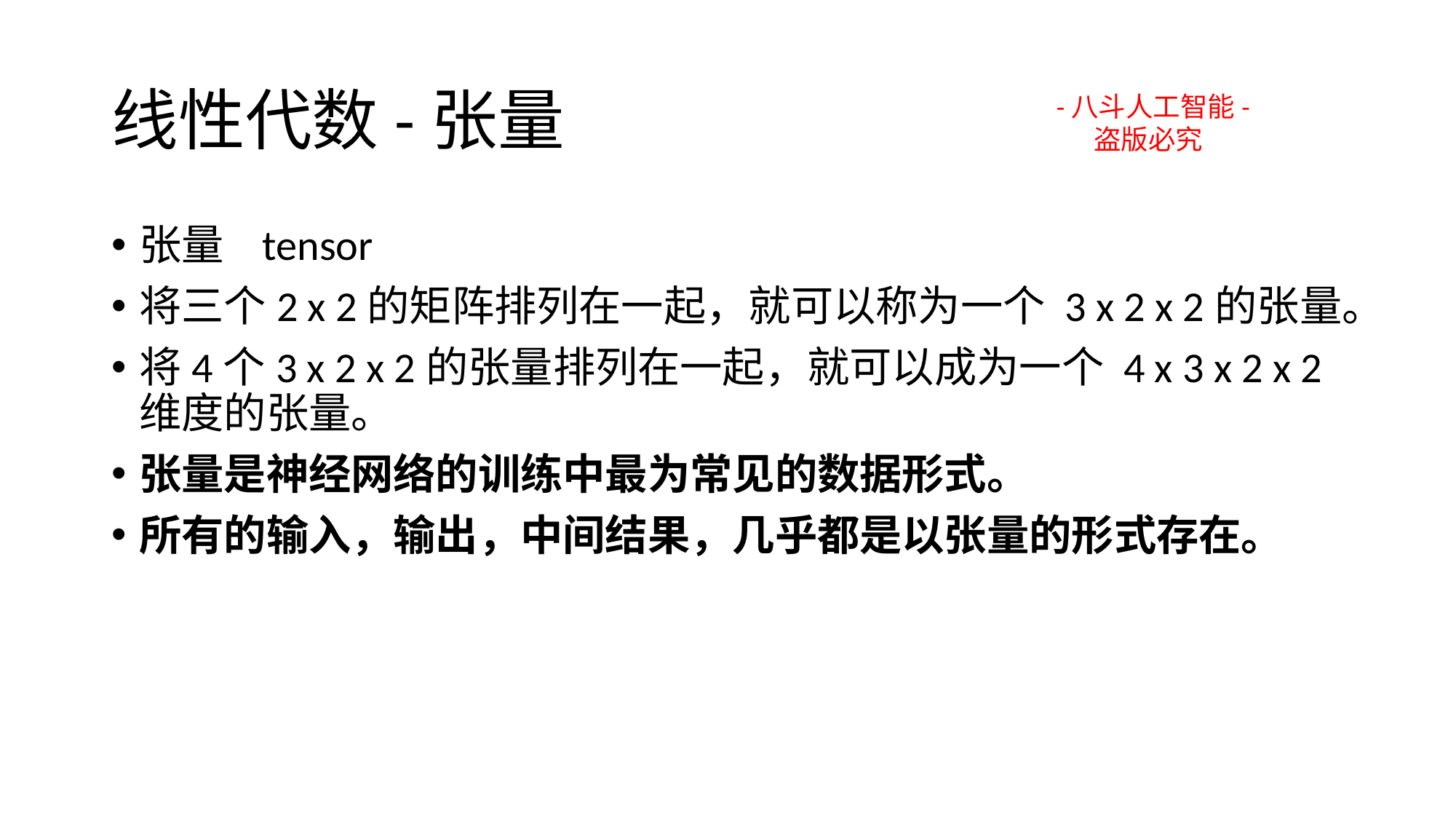

# 线性代数-张量
-八斗人工智能-
     盗版必究
张量   tensor
将三个2 x 2的矩阵排列在一起，就可以称为一个 3 x 2 x 2的张量。
将4个3 x 2 x 2的张量排列在一起，就可以成为一个 4 x 3 x 2 x 2维度的张量。
张量是神经网络的训练中最为常见的数据形式。
所有的输入，输出，中间结果，几乎都是以张量的形式存在。